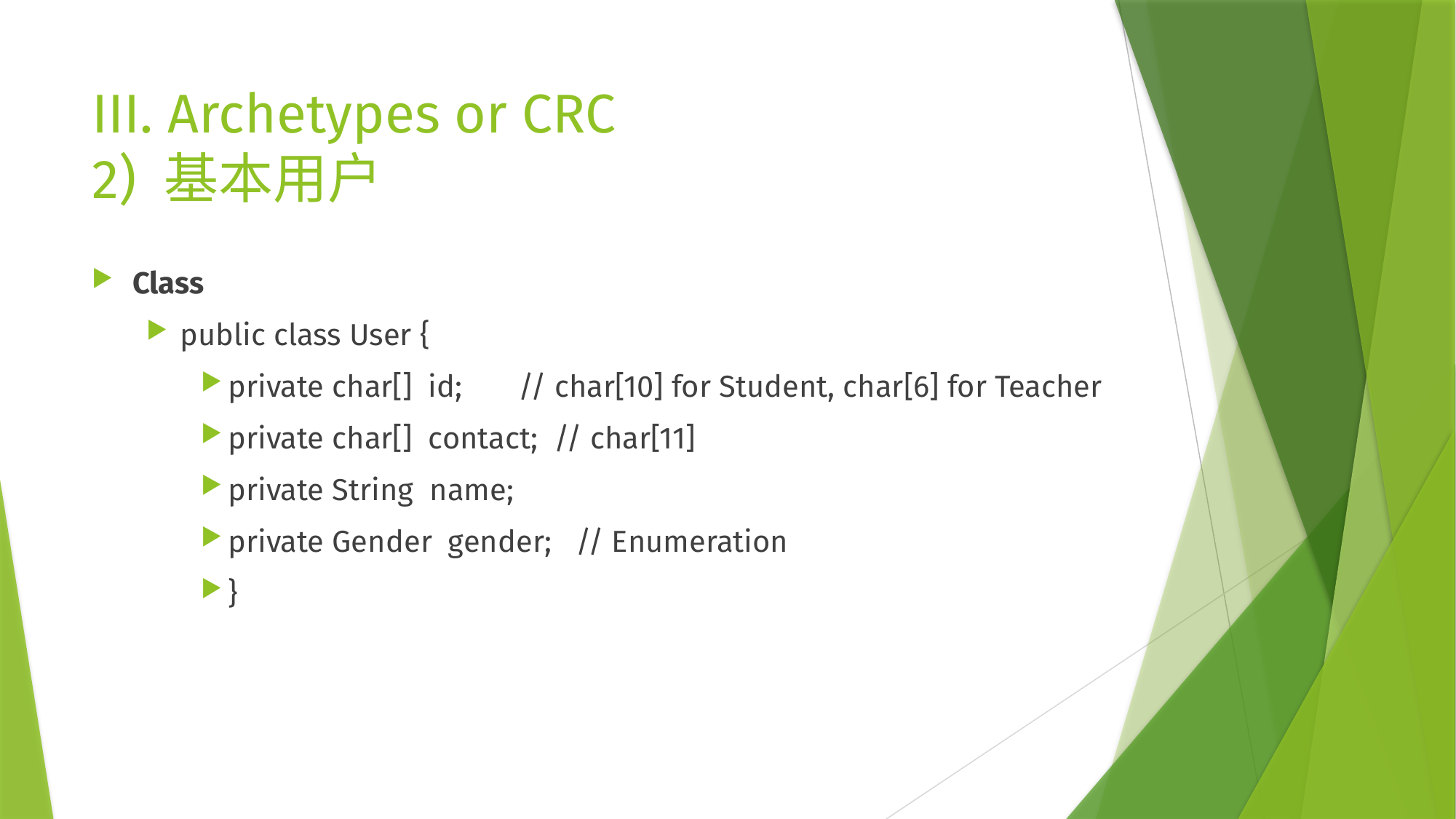

# III. Archetypes or CRC 2) 基本用户
Class
public class User {
private char[]  id;       // char[10] for Student, char[6] for Teacher
private char[]  contact;  // char[11]
private String  name;
private Gender  gender;   // Enumeration
}